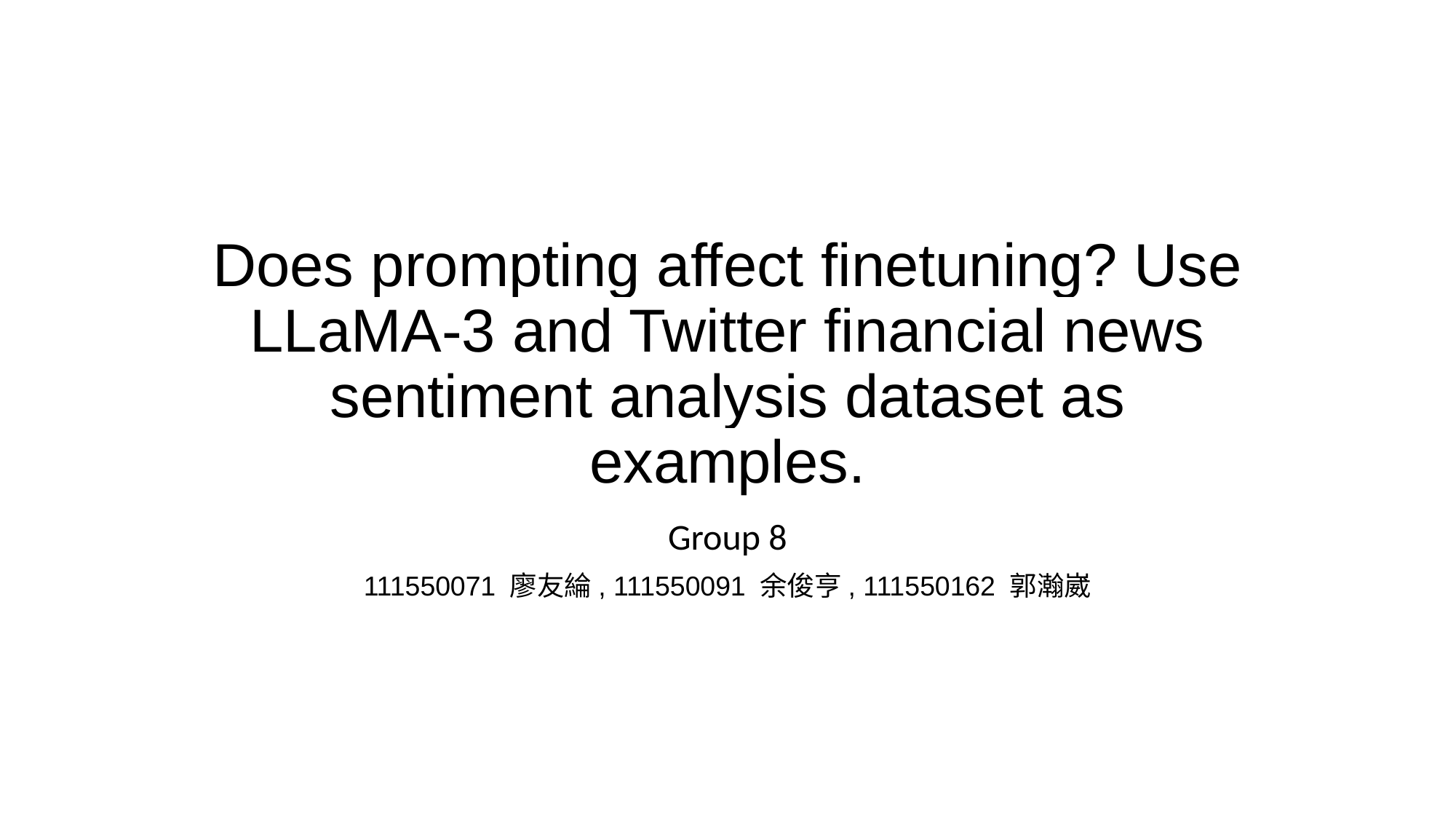

# Does prompting affect finetuning? Use LLaMA-3 and Twitter financial news sentiment analysis dataset as examples.
Group 8
111550071 廖友綸, 111550091 余俊亨, 111550162 郭瀚崴